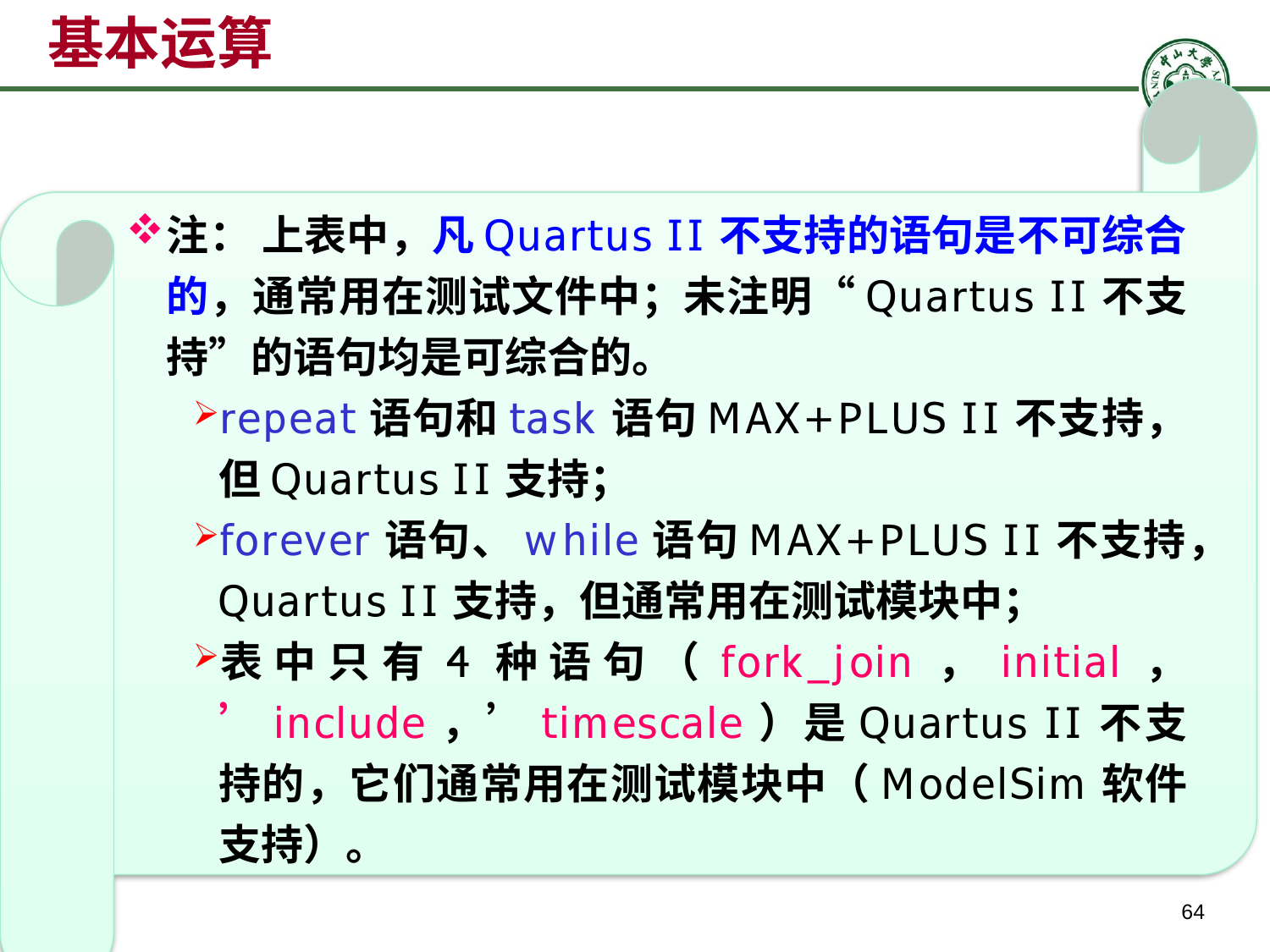

# 基本运算
注： 上表中，凡Quartus II不支持的语句是不可综合的，通常用在测试文件中；未注明“Quartus II不支持”的语句均是可综合的。
repeat语句和task语句MAX+PLUS II不支持，但Quartus II支持；
forever语句、while语句MAX+PLUS II不支持，Quartus II支持，但通常用在测试模块中；
表中只有4种语句（fork_join，initial， ’include，’timescale）是Quartus II不支持的，它们通常用在测试模块中（ModelSim软件支持）。